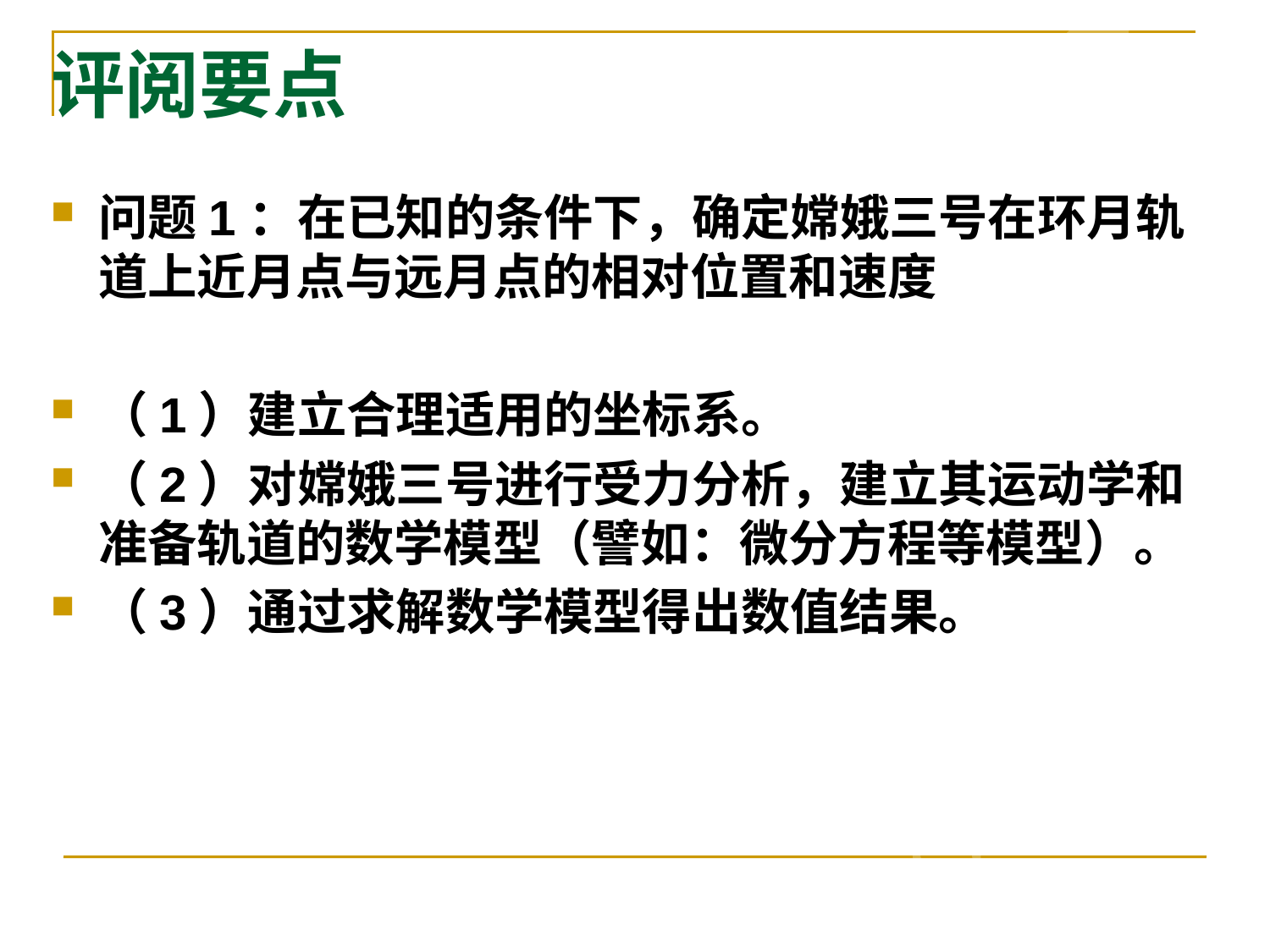

# 评阅要点
问题1：在已知的条件下，确定嫦娥三号在环月轨道上近月点与远月点的相对位置和速度

（1）建立合理适用的坐标系。
（2）对嫦娥三号进行受力分析，建立其运动学和准备轨道的数学模型（譬如：微分方程等模型）。
（3）通过求解数学模型得出数值结果。